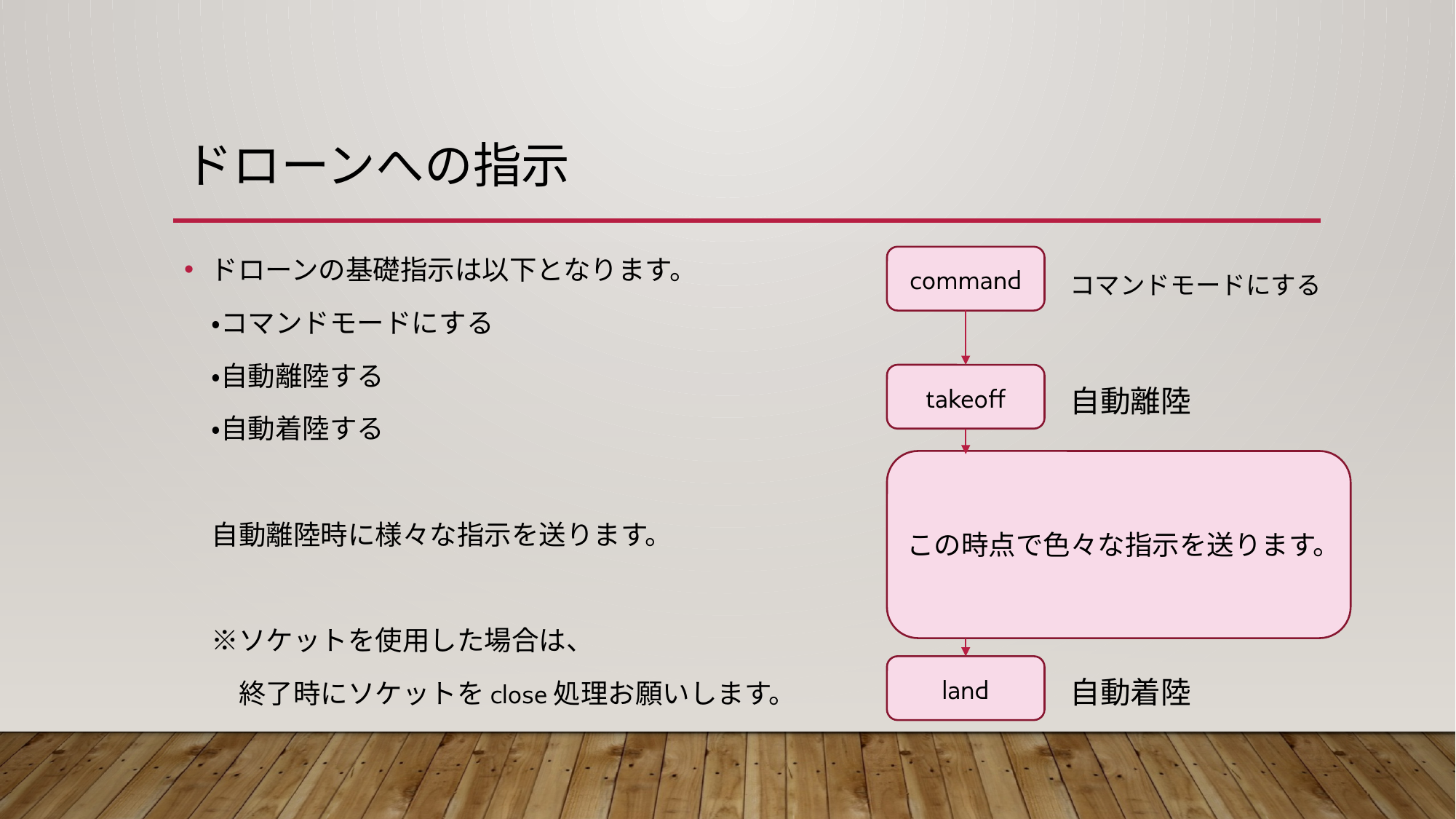

# ドローンへの指示
ドローンの基礎指示は以下となります。
　・コマンドモードにする
　・自動離陸する
　・自動着陸する

　自動離陸時に様々な指示を送ります。

　※ソケットを使用した場合は、
　　終了時にソケットをclose処理お願いします。

command
コマンドモードにする
takeoff
自動離陸
この時点で色々な指示を送ります。
land
自動着陸